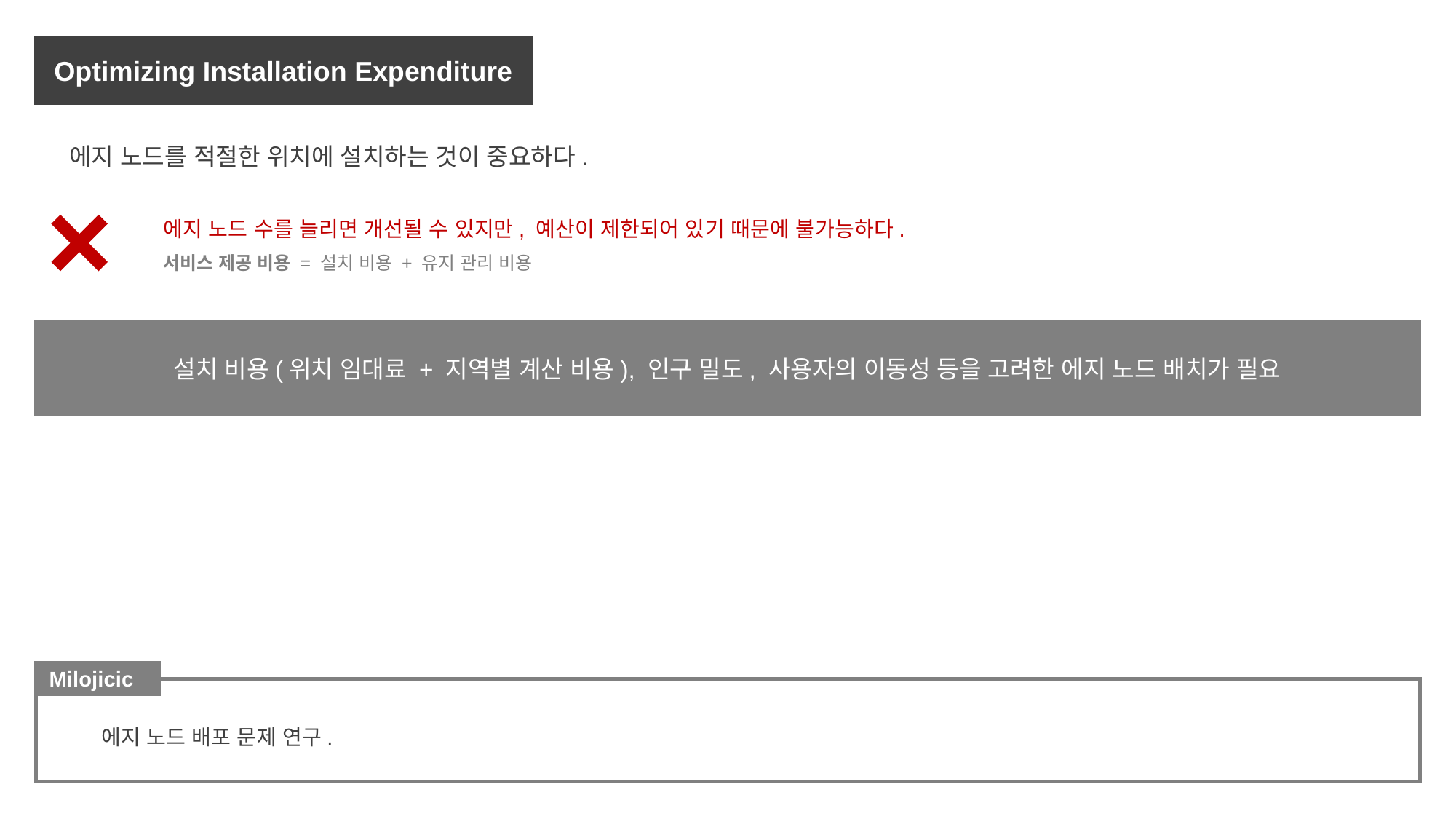

Optimizing Installation Expenditure
에지 노드를 적절한 위치에 설치하는 것이 중요하다.

에지 노드 수를 늘리면 개선될 수 있지만, 예산이 제한되어 있기 때문에 불가능하다.
서비스 제공 비용 = 설치 비용 + 유지 관리 비용
설치 비용(위치 임대료 + 지역별 계산 비용), 인구 밀도, 사용자의 이동성 등을 고려한 에지 노드 배치가 필요
Milojicic
에지 노드 배포 문제 연구.